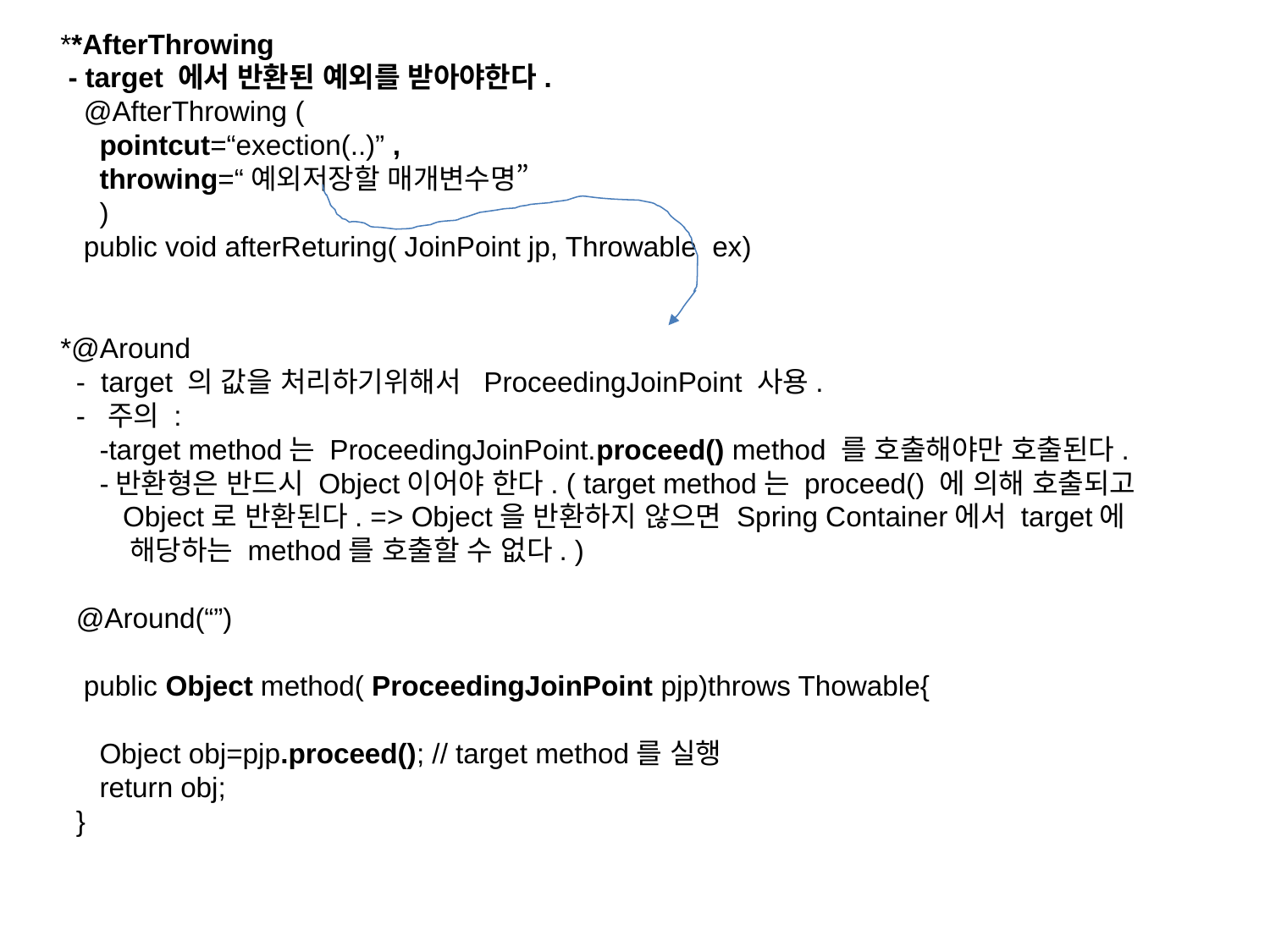

**AfterThrowing
 - target 에서 반환된 예외를 받아야한다.
   @AfterThrowing (
     pointcut=“exection(..)” ,
     throwing=“예외저장할 매개변수명”
     )
   public void afterReturing( JoinPoint jp, Throwable  ex)

*@Around
  -  target 의 값을 처리하기위해서  ProceedingJoinPoint 사용.
  -  주의 :
     -target method는 ProceedingJoinPoint.proceed() method 를 호출해야만 호출된다.
     -반환형은 반드시 Object이어야 한다. ( target method는 proceed() 에 의해 호출되고
        Object로 반환된다. => Object을 반환하지 않으면 Spring Container에서 target에
        해당하는 method를 호출할 수 없다. )

  @Around(“”)

   public Object method( ProceedingJoinPoint pjp)throws Thowable{

     Object obj=pjp.proceed(); // target method를 실행
     return obj;
  }